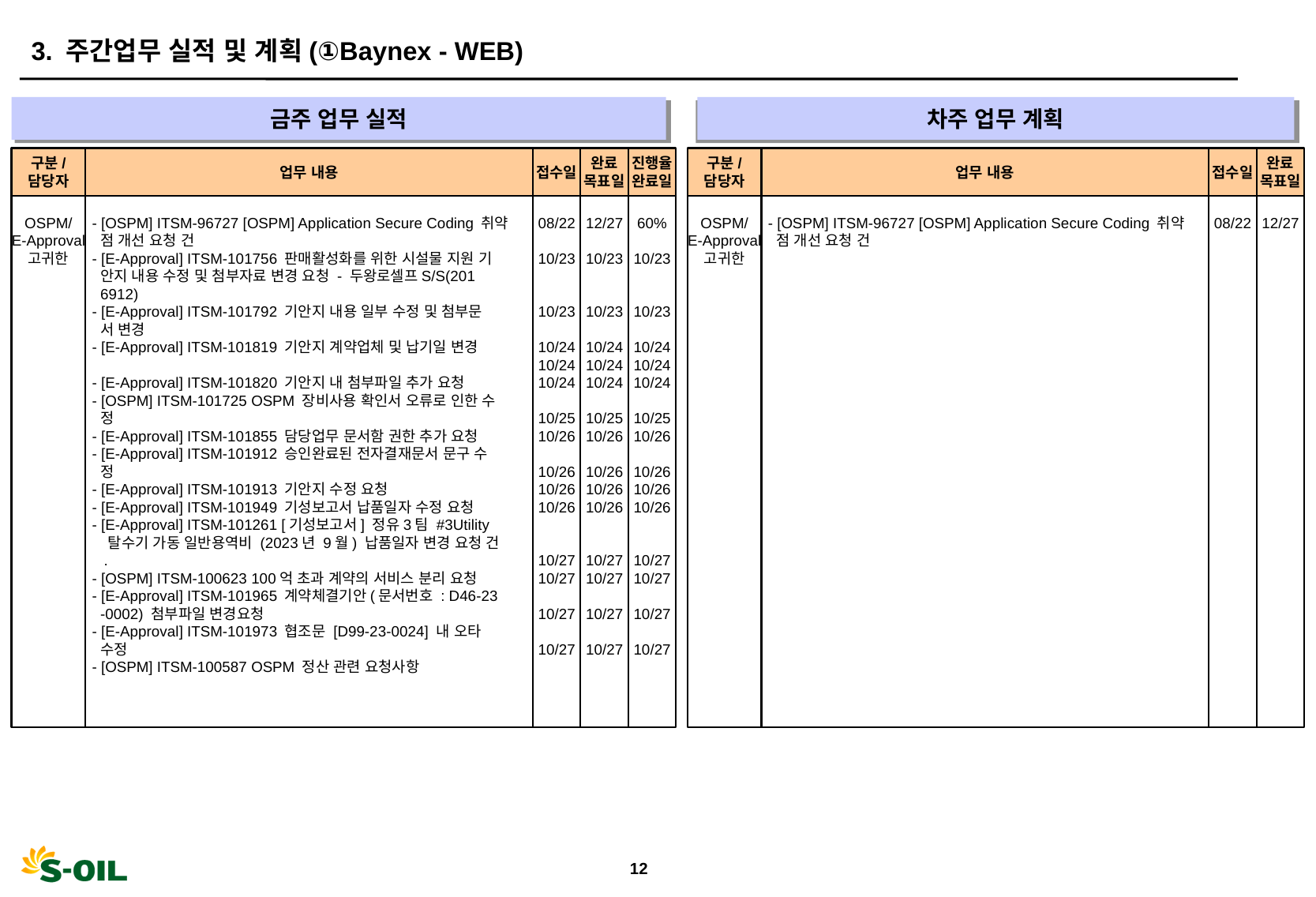

3. 주간업무 실적 및 계획(①Baynex - WEB)
금주 업무 실적
차주 업무 계획
" "
" "
구분/
담당자
업무 내용
접수일
완료
목표일
진행율
완료일
구분/
담당자
업무 내용
접수일
완료
목표일
OSPM/
E-Approval
고귀한

- [OSPM] ITSM-96727 [OSPM] Application Secure Coding 취약
  점 개선 요청 건
- [E-Approval] ITSM-101756 판매활성화를 위한 시설물 지원 기
  안지 내용 수정 및 첨부자료 변경 요청 - 두왕로셀프S/S(201
  6912)
- [E-Approval] ITSM-101792 기안지 내용 일부 수정 및 첨부문
  서 변경
- [E-Approval] ITSM-101819 기안지 계약업체 및 납기일 변경
- [E-Approval] ITSM-101820 기안지 내 첨부파일 추가 요청
- [OSPM] ITSM-101725 OSPM 장비사용 확인서 오류로 인한 수
  정
- [E-Approval] ITSM-101855 담당업무 문서함 권한 추가 요청
- [E-Approval] ITSM-101912 승인완료된 전자결재문서 문구 수
  정
- [E-Approval] ITSM-101913 기안지 수정 요청
- [E-Approval] ITSM-101949 기성보고서 납품일자 수정 요청
- [E-Approval] ITSM-101261 [기성보고서] 정유3팀 #3Utility
   탈수기 가동 일반용역비 (2023년 9월) 납품일자 변경 요청 건
  .
- [OSPM] ITSM-100623 100억 초과 계약의 서비스 분리 요청
- [E-Approval] ITSM-101965 계약체결기안(문서번호 : D46-23
  -0002) 첨부파일 변경요청
- [E-Approval] ITSM-101973 협조문 [D99-23-0024] 내 오타
  수정
- [OSPM] ITSM-100587 OSPM 정산 관련 요청사항
08/22
10/23
10/23
10/24
10/24
10/24
10/25
10/26
10/26
10/26
10/26
10/27
10/27
10/27
10/27
12/27
10/23
10/23
10/24
10/24
10/24
10/25
10/26
10/26
10/26
10/26
10/27
10/27
10/27
10/27
60%
10/23
10/23
10/24
10/24
10/24
10/25
10/26
10/26
10/26
10/26
10/27
10/27
10/27
10/27
OSPM/
E-Approval
고귀한

- [OSPM] ITSM-96727 [OSPM] Application Secure Coding 취약
  점 개선 요청 건
08/22
12/27